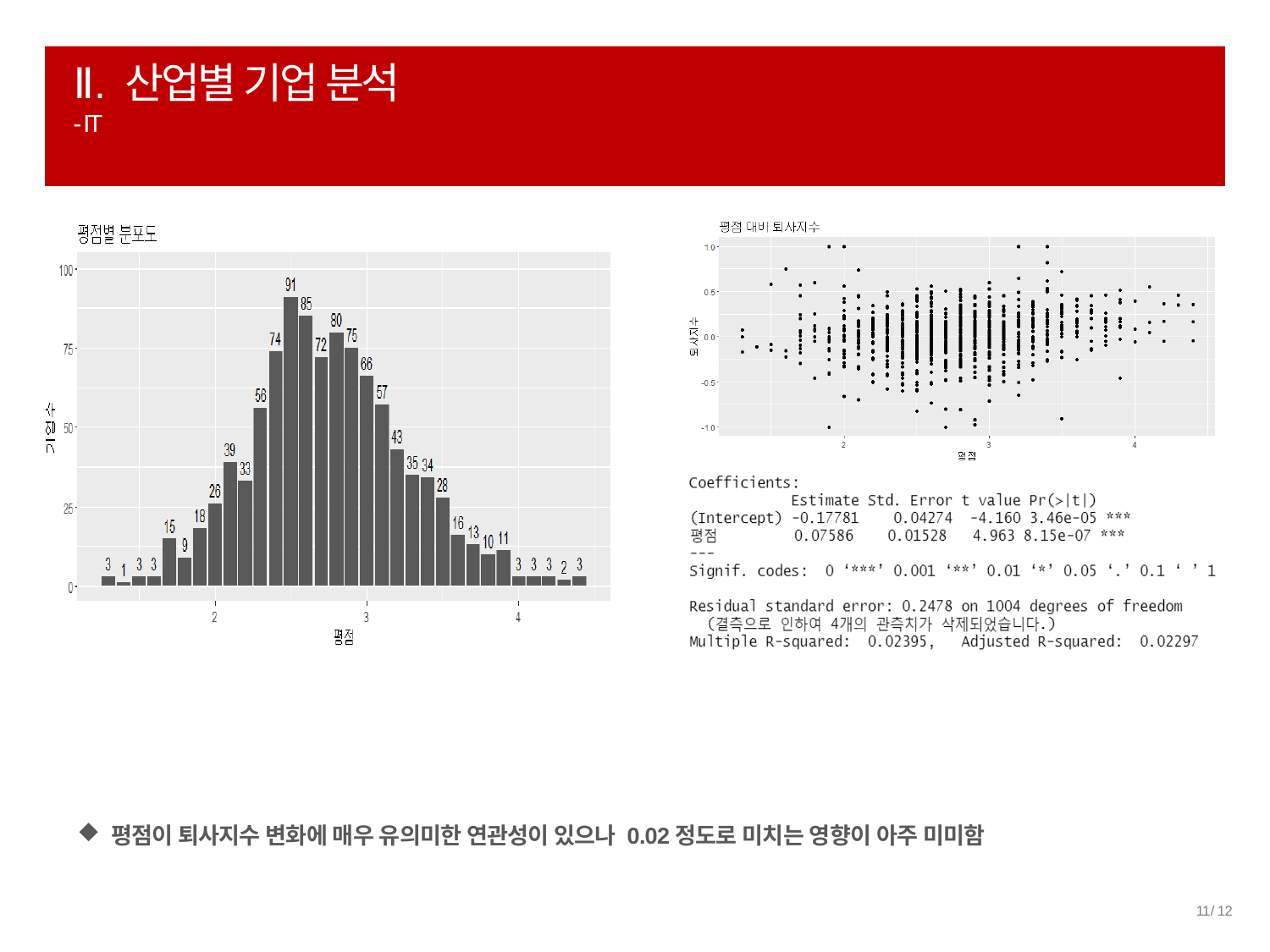

# Ⅱ. 산업별 기업 분석 - IT

 평점이 퇴사지수 변화에 매우 유의미한 연관성이 있으나 0.02정도로 미치는 영향이 아주 미미함
11/ 12